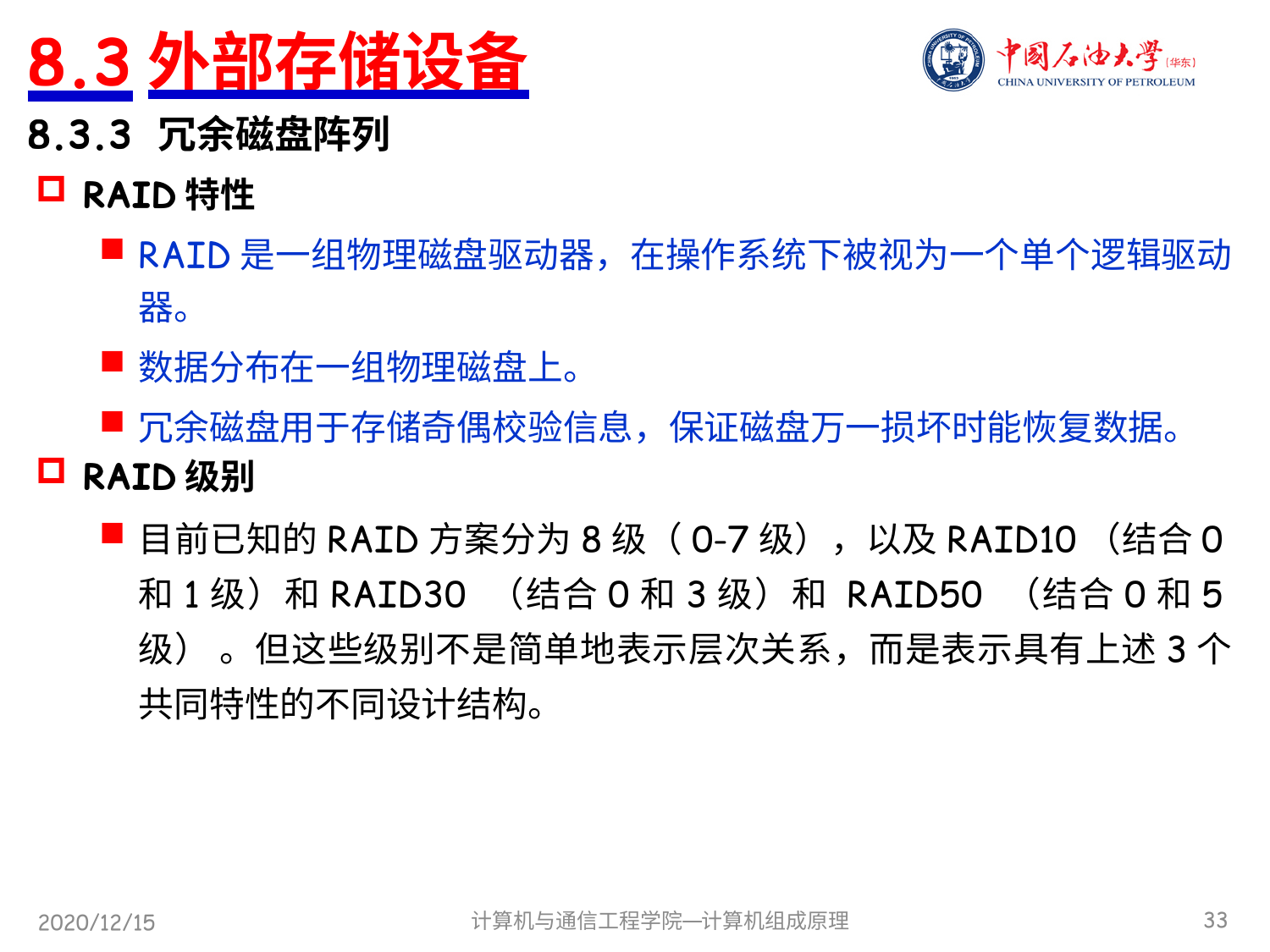

# 8.3外部存储设备
8.3.3 冗余磁盘阵列
RAID特性
RAID是一组物理磁盘驱动器，在操作系统下被视为一个单个逻辑驱动器。
数据分布在一组物理磁盘上。
冗余磁盘用于存储奇偶校验信息，保证磁盘万一损坏时能恢复数据。
RAID级别
目前已知的RAID方案分为8级（0-7级），以及RAID10（结合0和1级）和RAID30 （结合0和3级）和 RAID50 （结合0和5级） 。但这些级别不是简单地表示层次关系，而是表示具有上述3个共同特性的不同设计结构。
计算机与通信工程学院—计算机组成原理
33
2020/12/15